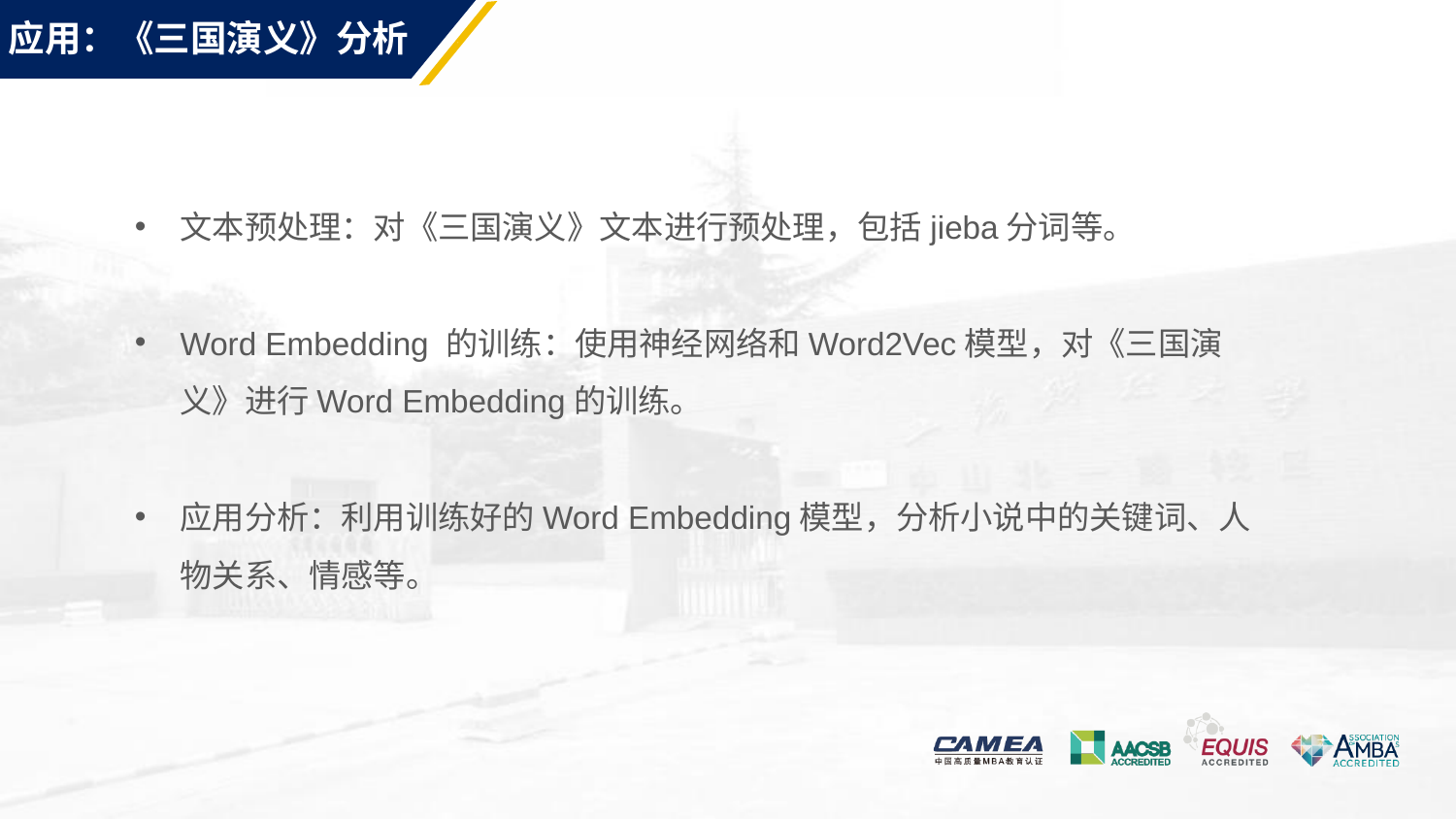

应用：《三国演义》分析
文本预处理：对《三国演义》文本进行预处理，包括jieba分词等。

Word Embedding 的训练：使用神经网络和Word2Vec模型，对《三国演义》进行Word Embedding的训练。

应用分析：利用训练好的Word Embedding模型，分析小说中的关键词、人物关系、情感等。